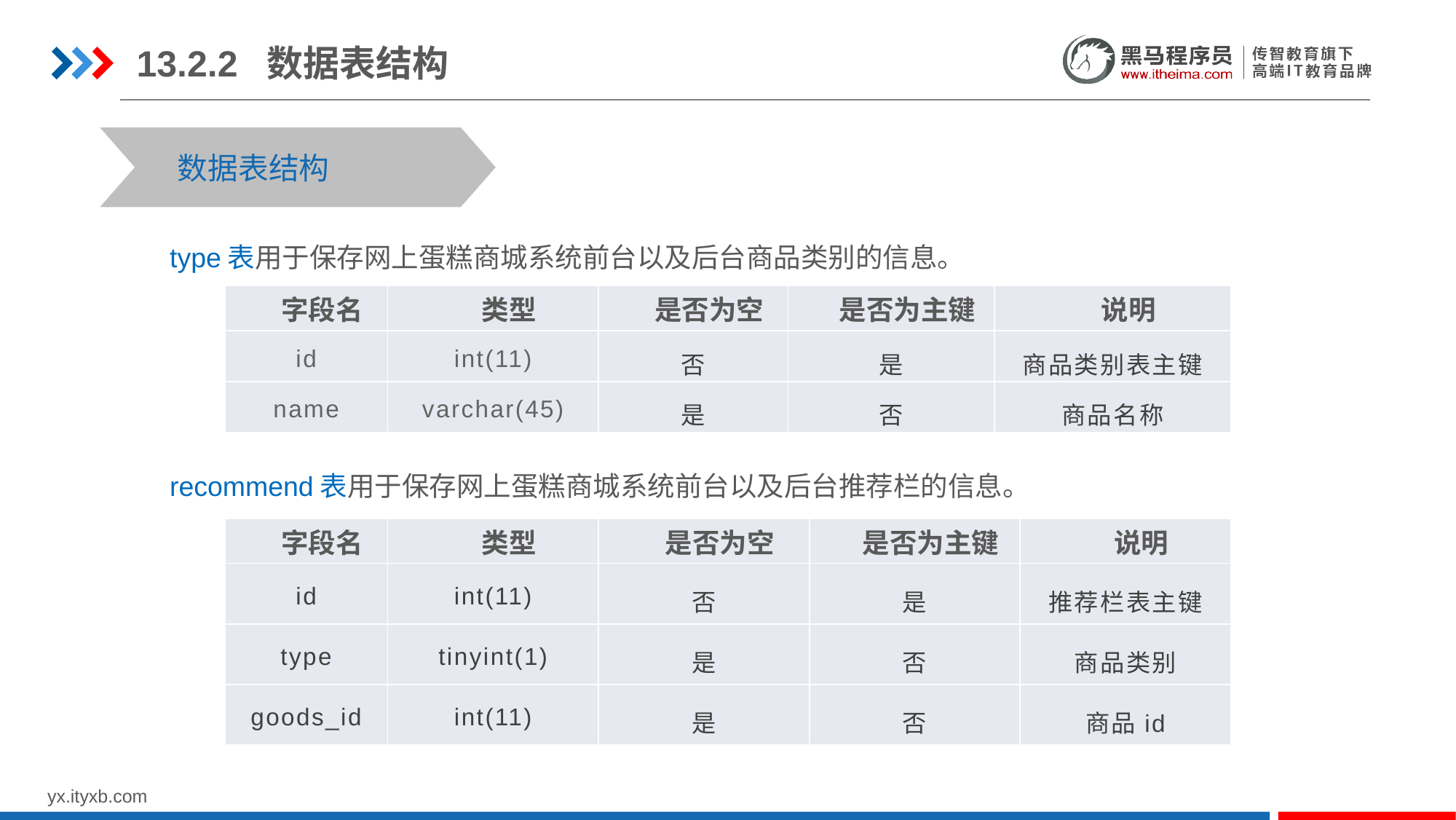

13.2.2  数据表结构

数据表结构
type表用于保存网上蛋糕商城系统前台以及后台商品类别的信息。
| 字段名 | 类型 | 是否为空 | 是否为主键 | 说明 |
| --- | --- | --- | --- | --- |
| id | int(11) | 否 | 是 | 商品类别表主键 |
| name | varchar(45) | 是 | 否 | 商品名称 |
recommend表用于保存网上蛋糕商城系统前台以及后台推荐栏的信息。
| 字段名 | 类型 | 是否为空 | 是否为主键 | 说明 |
| --- | --- | --- | --- | --- |
| id | int(11) | 否 | 是 | 推荐栏表主键 |
| type | tinyint(1) | 是 | 否 | 商品类别 |
| goods\_id | int(11) | 是 | 否 | 商品id |